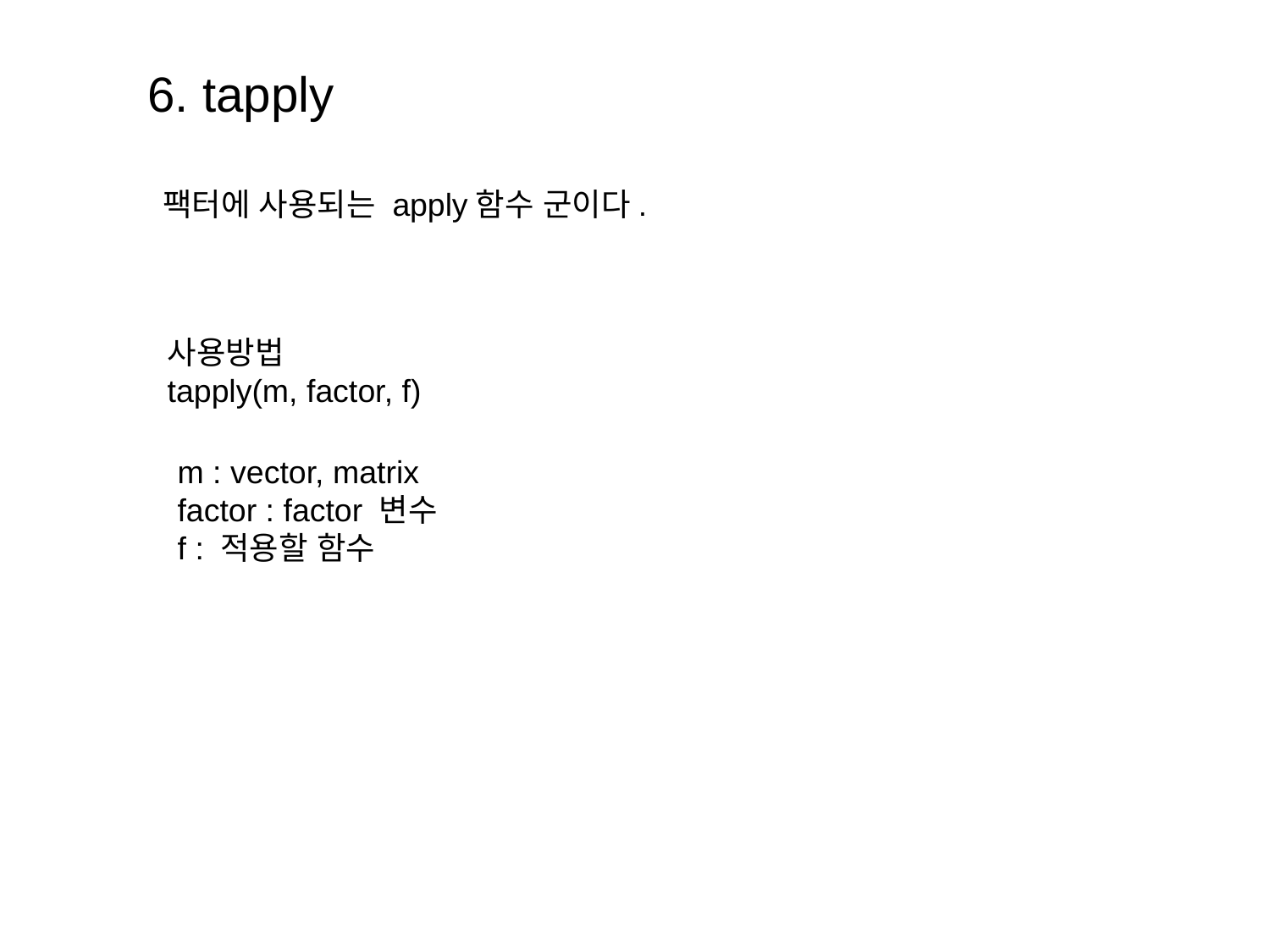

6. tapply
팩터에 사용되는 apply함수 군이다.
사용방법
tapply(m, factor, f)
m : vector, matrix
factor : factor 변수
f : 적용할 함수